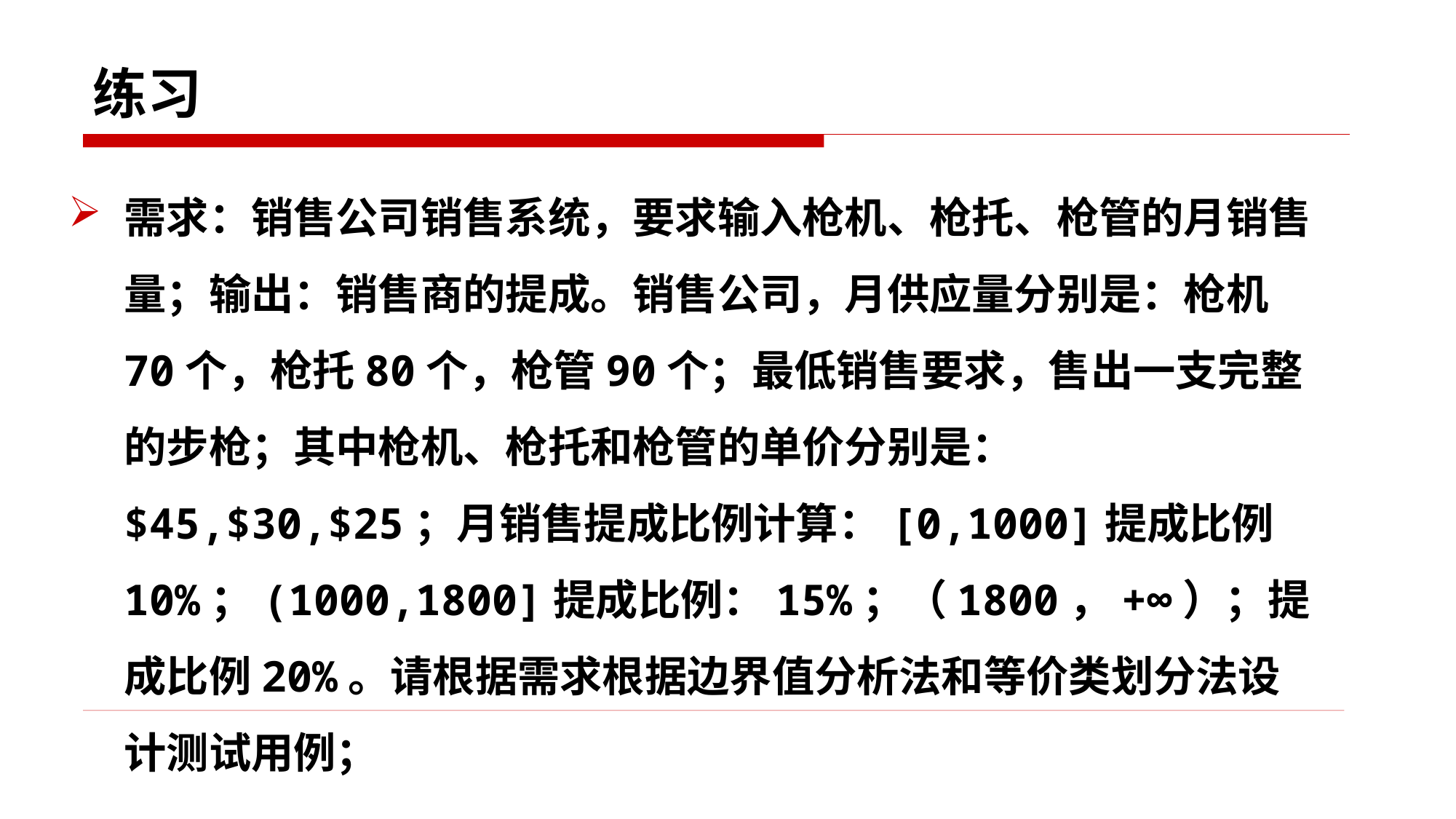

# 练习
需求：销售公司销售系统，要求输入枪机、枪托、枪管的月销售量；输出：销售商的提成。销售公司，月供应量分别是：枪机70个，枪托80个，枪管90个；最低销售要求，售出一支完整的步枪；其中枪机、枪托和枪管的单价分别是：$45,$30,$25；月销售提成比例计算：[0,1000]提成比例10%；(1000,1800]提成比例：15%；（1800，+∞）；提成比例20%。请根据需求根据边界值分析法和等价类划分法设计测试用例；